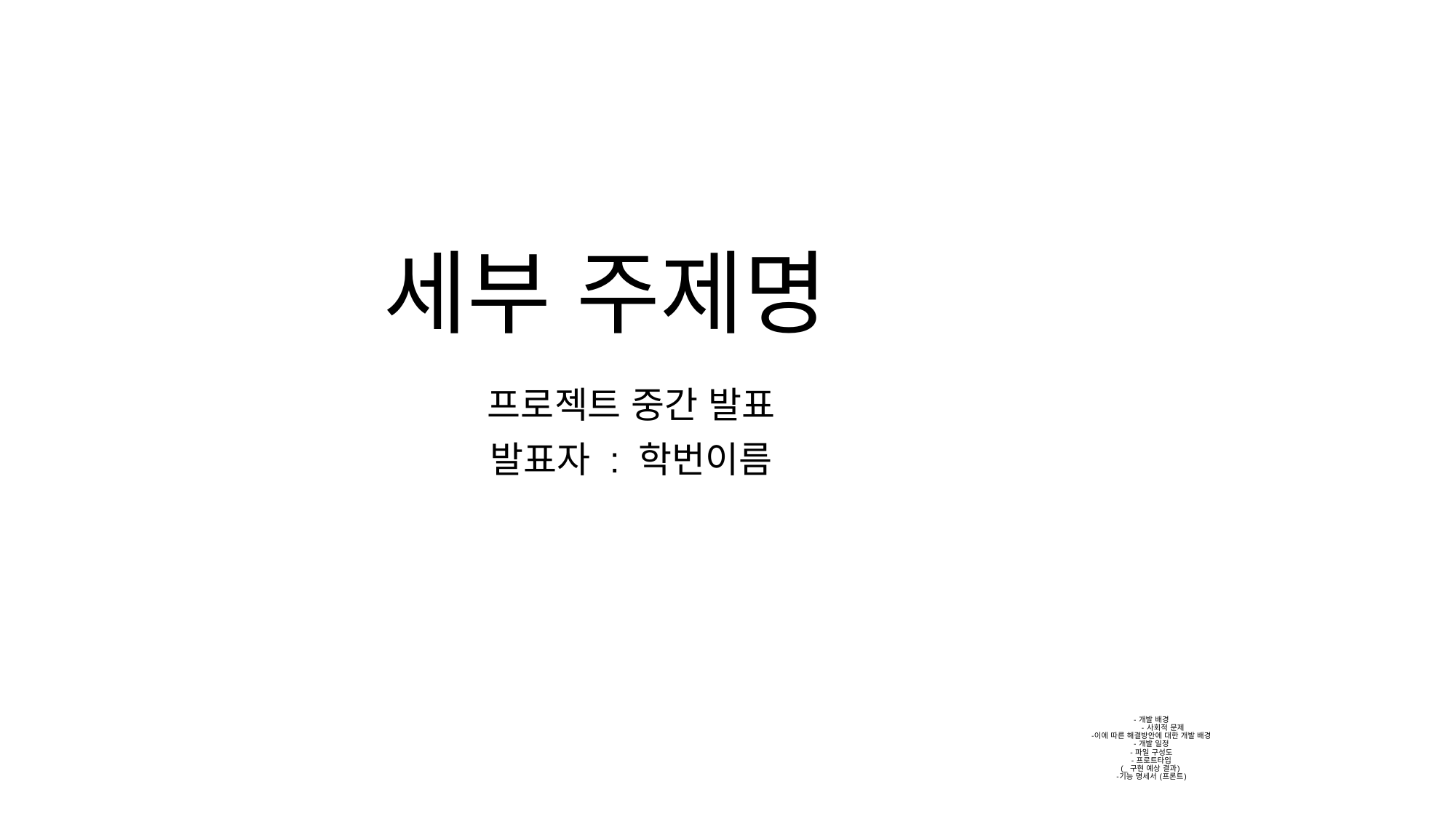

세부 주제명
프로젝트 중간 발표
발표자 : 학번이름
# - 개발 배경 - 사회적 문제 -이에 따른 해결방안에 대한 개발 배경 - 개발 일정 - 파일 구성도 - 프로트타입 (_ 구현 예상 결과) -기능 명세서 (프론트)